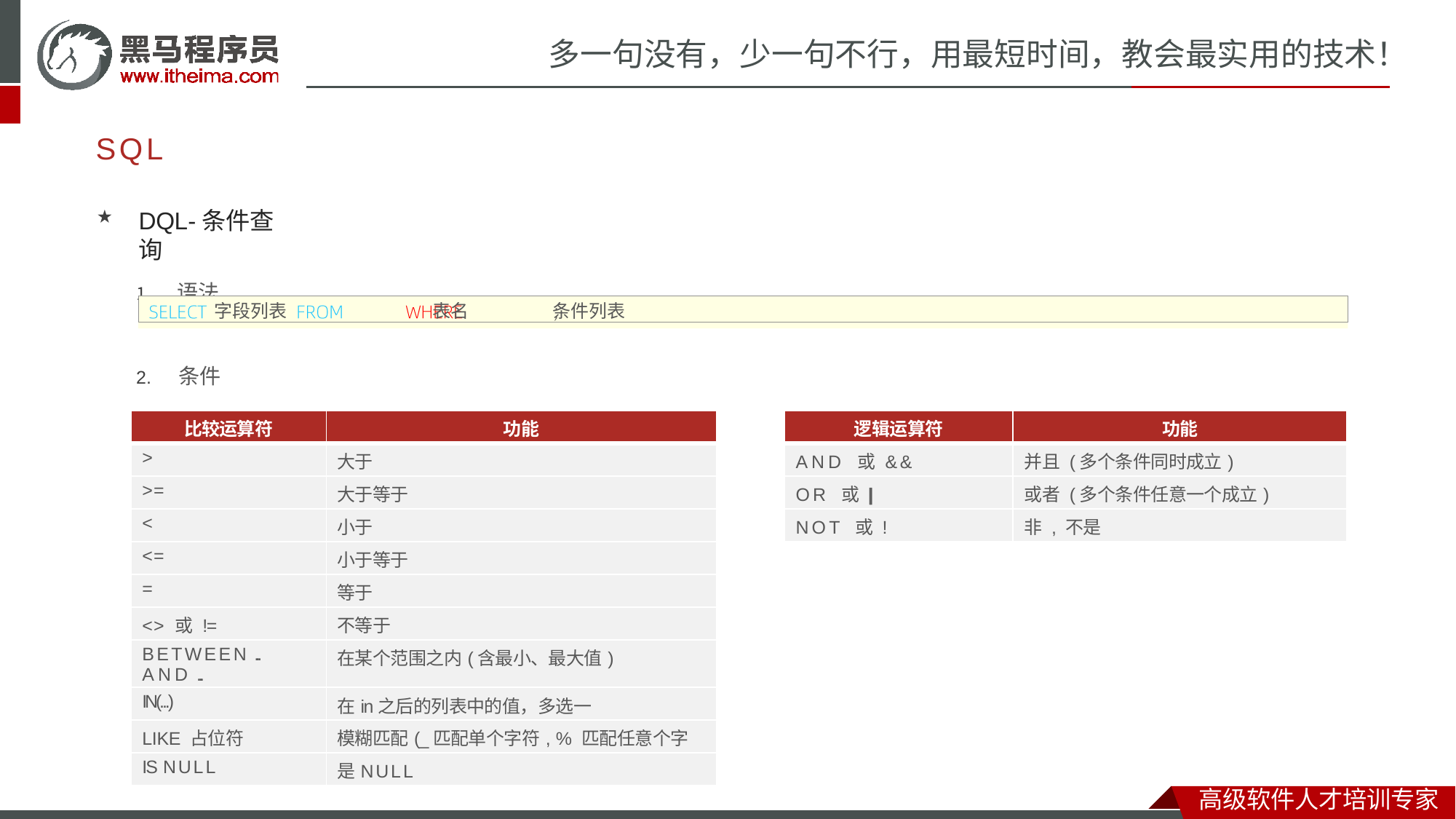

# 多一句没有，少一句不行，用最短时间，教会最实用的技术！

SQL

DQL-条件查询
语法

字段列表	表名	条件列表

2.	条件
| 比较运算符 | 功能 |
| --- | --- |
| > | 大于 |
| >= | 大于等于 |
| < | 小于 |
| <= | 小于等于 |
| = | 等于 |
| <> 或 != | 不等于 |
| BETWEEN ... AND ... | 在某个范围之内(含最小、最大值) |
| IN(...) | 在in之后的列表中的值，多选一 |
| LIKE 占位符 | 模糊匹配(\_匹配单个字符, %匹配任意个字符) |
| IS NULL | 是NULL |
| 逻辑运算符 | 功能 |
| --- | --- |
| AND 或 && | 并且 (多个条件同时成立) |
| OR 或 || | 或者 (多个条件任意一个成立) |
| NOT 或 ! | 非 , 不是 |
高级软件人才培训专家